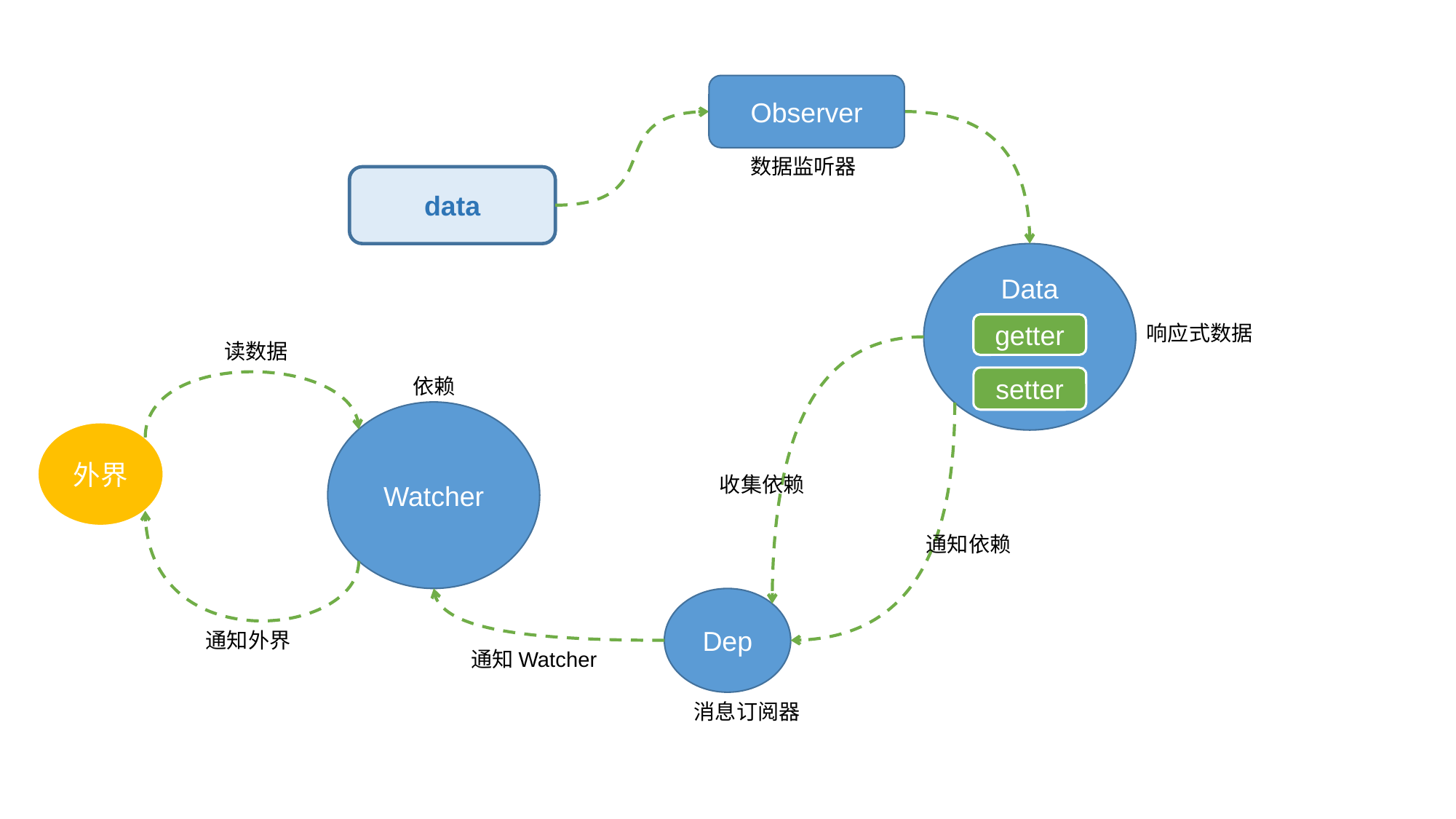

Observer
数据监听器
data
Data

getter
setter
响应式数据
读数据
依赖
Watcher
外界
收集依赖
通知依赖
Dep
通知外界
通知Watcher
消息订阅器